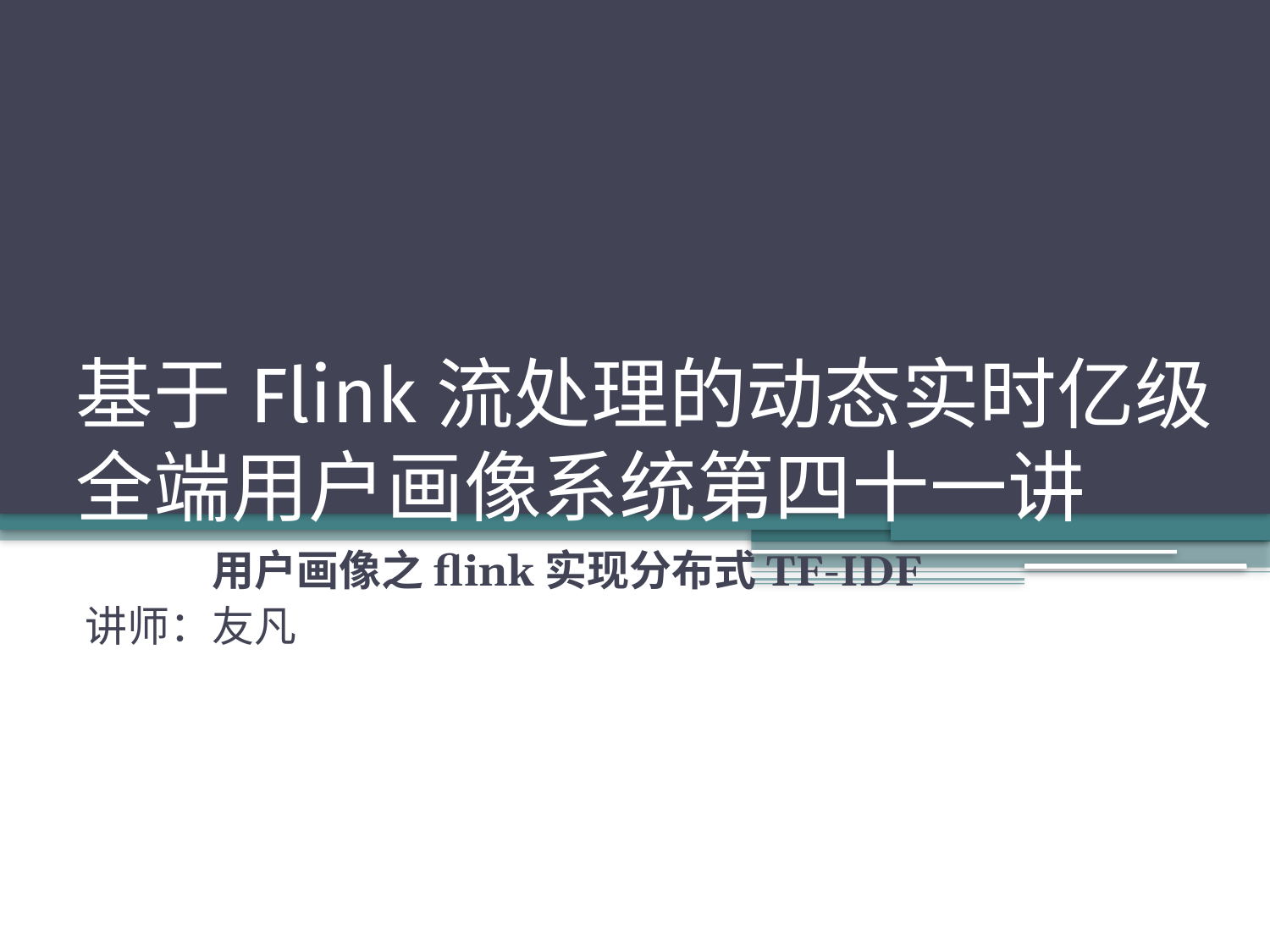

# 基于Flink流处理的动态实时亿级全端用户画像系统第四十一讲
 	用户画像之flink实现分布式TF-IDF
讲师：友凡